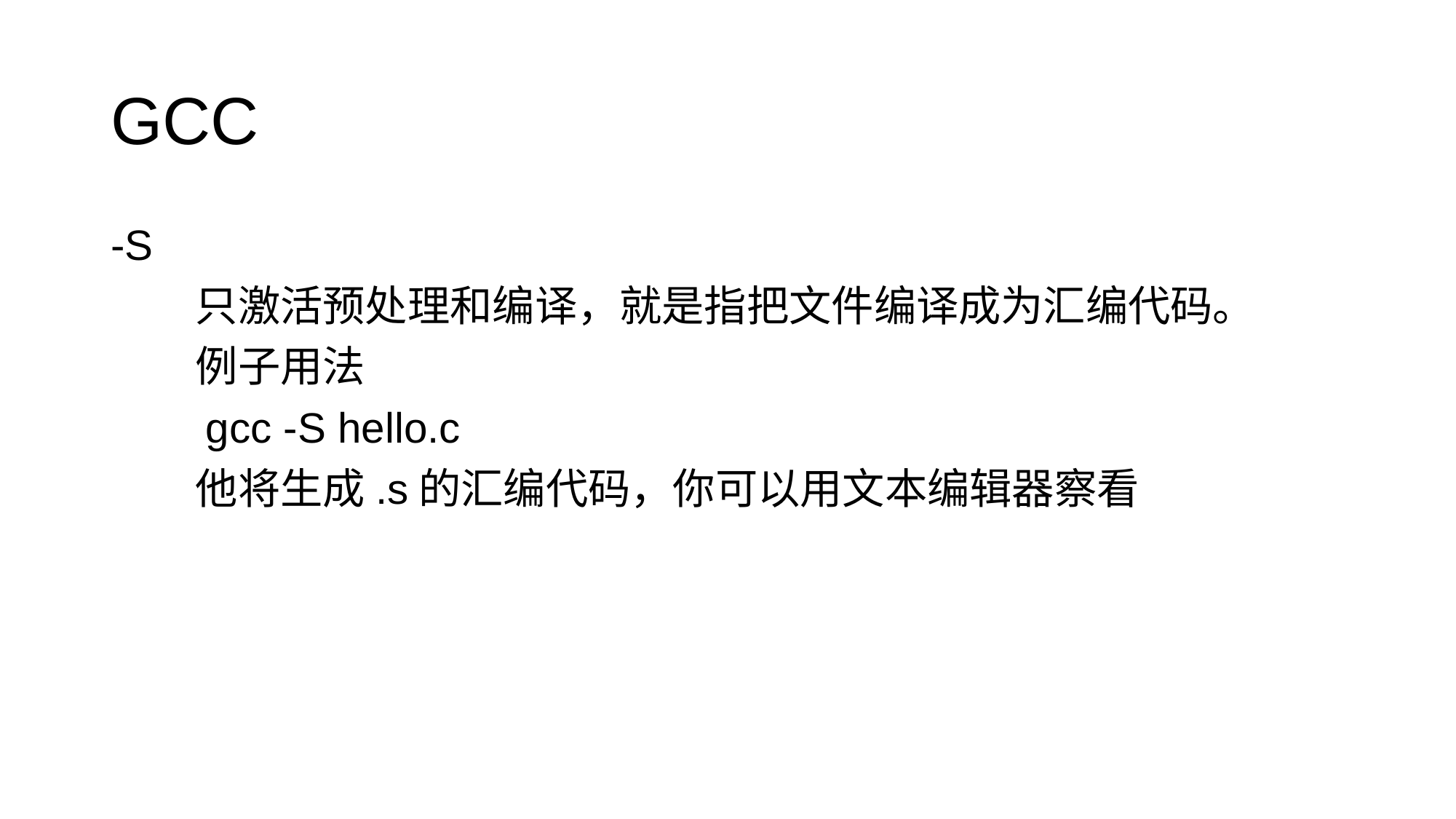

# GCC
-S
　　只激活预处理和编译，就是指把文件编译成为汇编代码。
　　例子用法
　　gcc -S hello.c
　　他将生成.s的汇编代码，你可以用文本编辑器察看